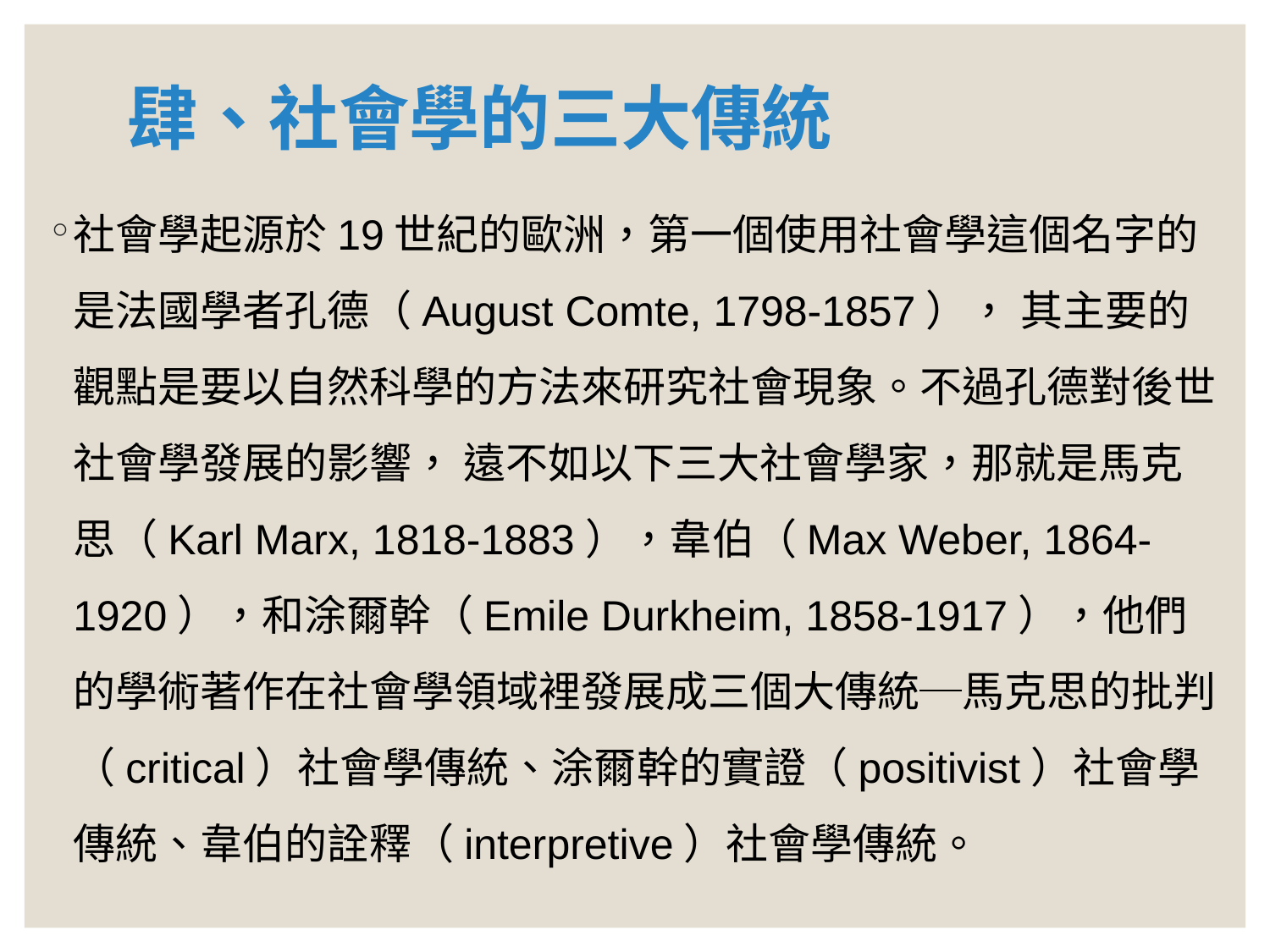

# 肆、社會學的三大傳統
社會學起源於19世紀的歐洲，第一個使用社會學這個名字的是法國學者孔德（August Comte, 1798-1857）， 其主要的觀點是要以自然科學的方法來研究社會現象。不過孔德對後世社會學發展的影響， 遠不如以下三大社會學家，那就是馬克思（Karl Marx, 1818-1883），韋伯（Max Weber, 1864-1920），和涂爾幹（Emile Durkheim, 1858-1917），他們的學術著作在社會學領域裡發展成三個大傳統─馬克思的批判（critical）社會學傳統、涂爾幹的實證（positivist）社會學傳統、韋伯的詮釋（interpretive）社會學傳統。